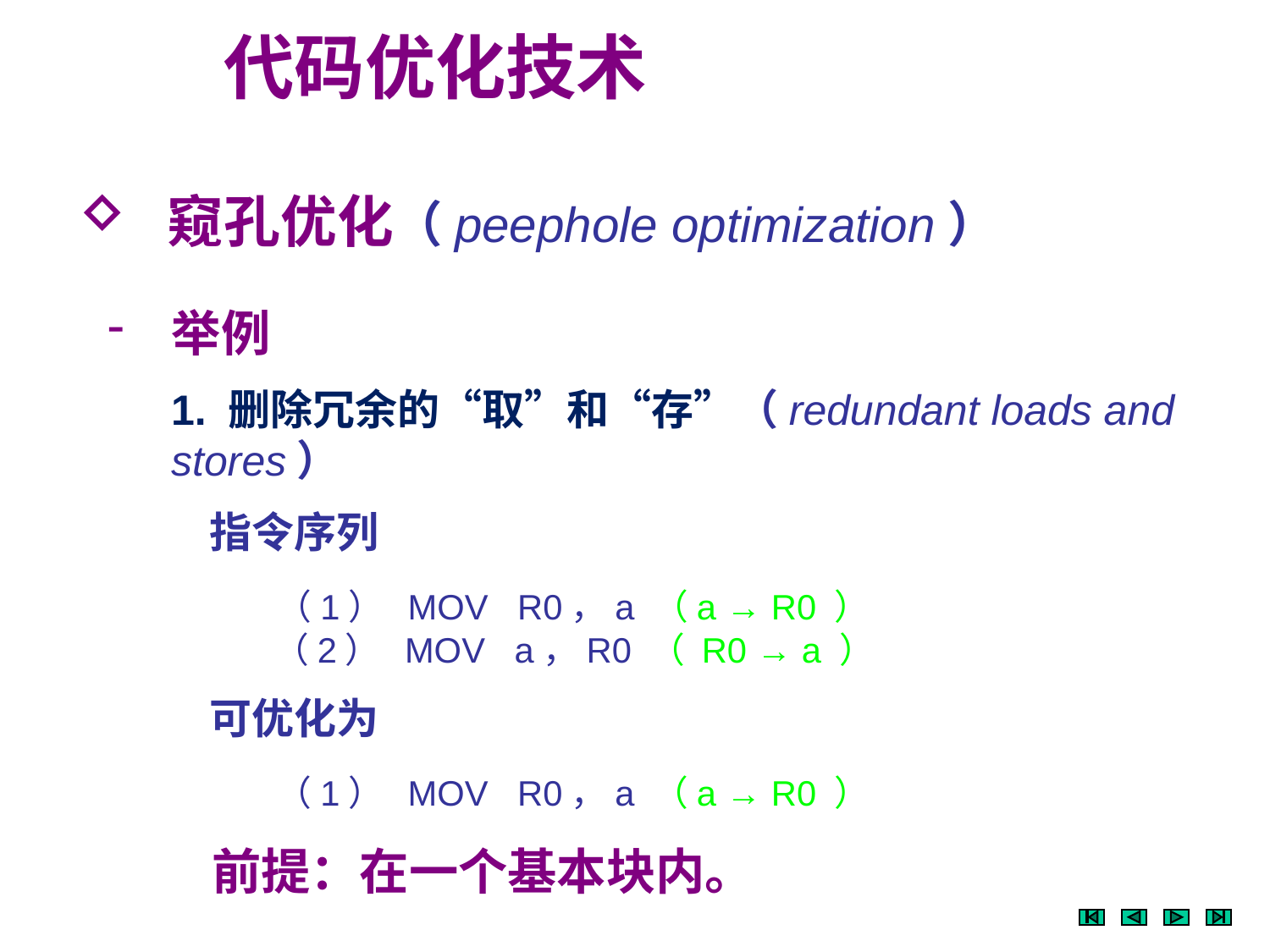

代码优化技术
  窥孔优化（peephole optimization）
  举例

1. 删除冗余的“取”和“存”（redundant loads and stores）

   指令序列

          （1）  MOV   R0，a （a → R0 ）
            （2）  MOV   a，R0 （ R0 → a ）

   可优化为

          （1）  MOV   R0，a （a → R0 ）
前提：在一个基本块内。